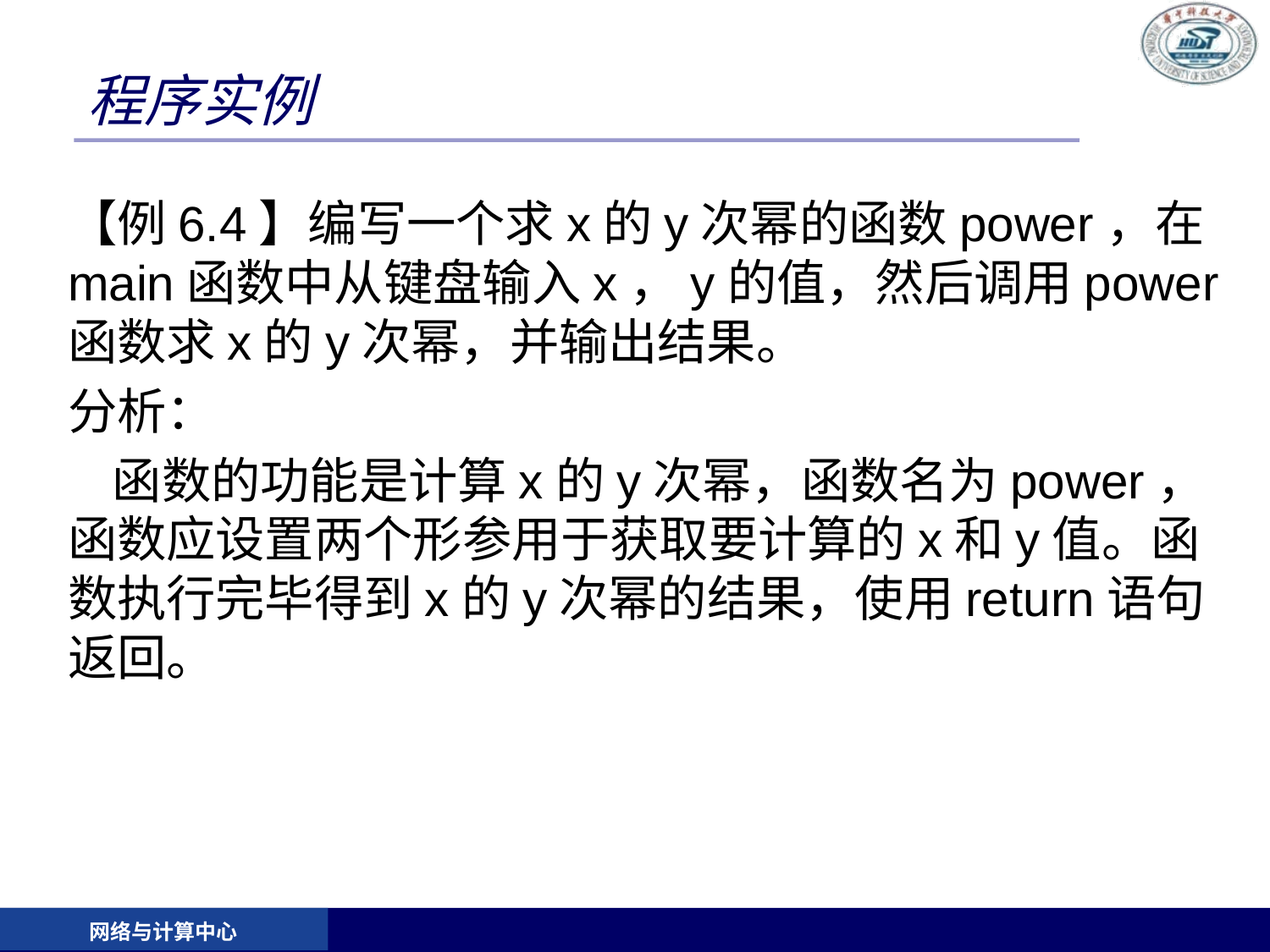

# 程序实例
【例6.4】编写一个求x的y次幂的函数power，在main函数中从键盘输入x，y的值，然后调用power函数求x的y次幂，并输出结果。
分析：
   函数的功能是计算x的y次幂，函数名为power，函数应设置两个形参用于获取要计算的x和y值。函数执行完毕得到x的y次幂的结果，使用return语句返回。
网络与计算中心